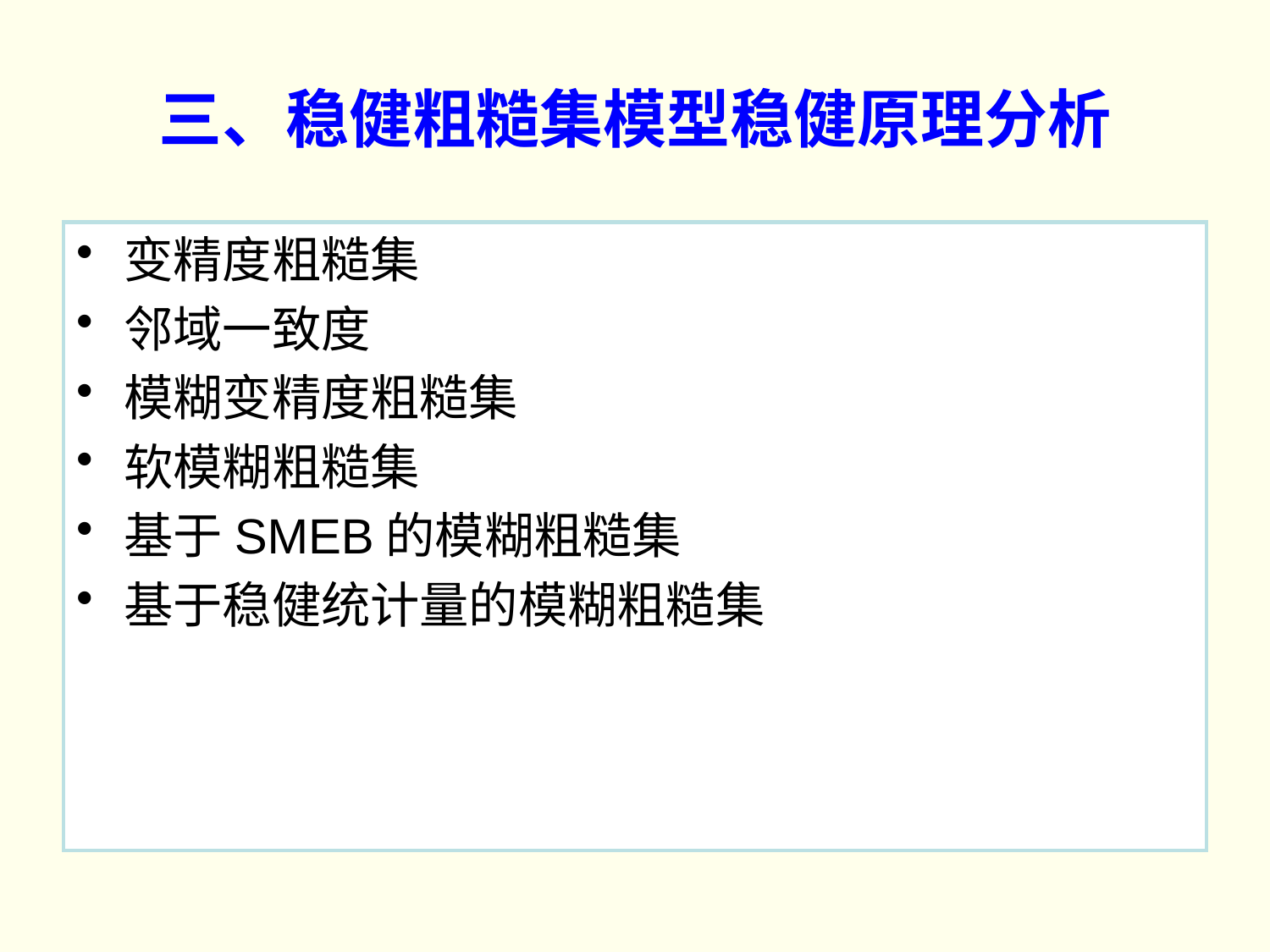

# 三、稳健粗糙集模型稳健原理分析
变精度粗糙集
邻域一致度
模糊变精度粗糙集
软模糊粗糙集
基于SMEB的模糊粗糙集
基于稳健统计量的模糊粗糙集